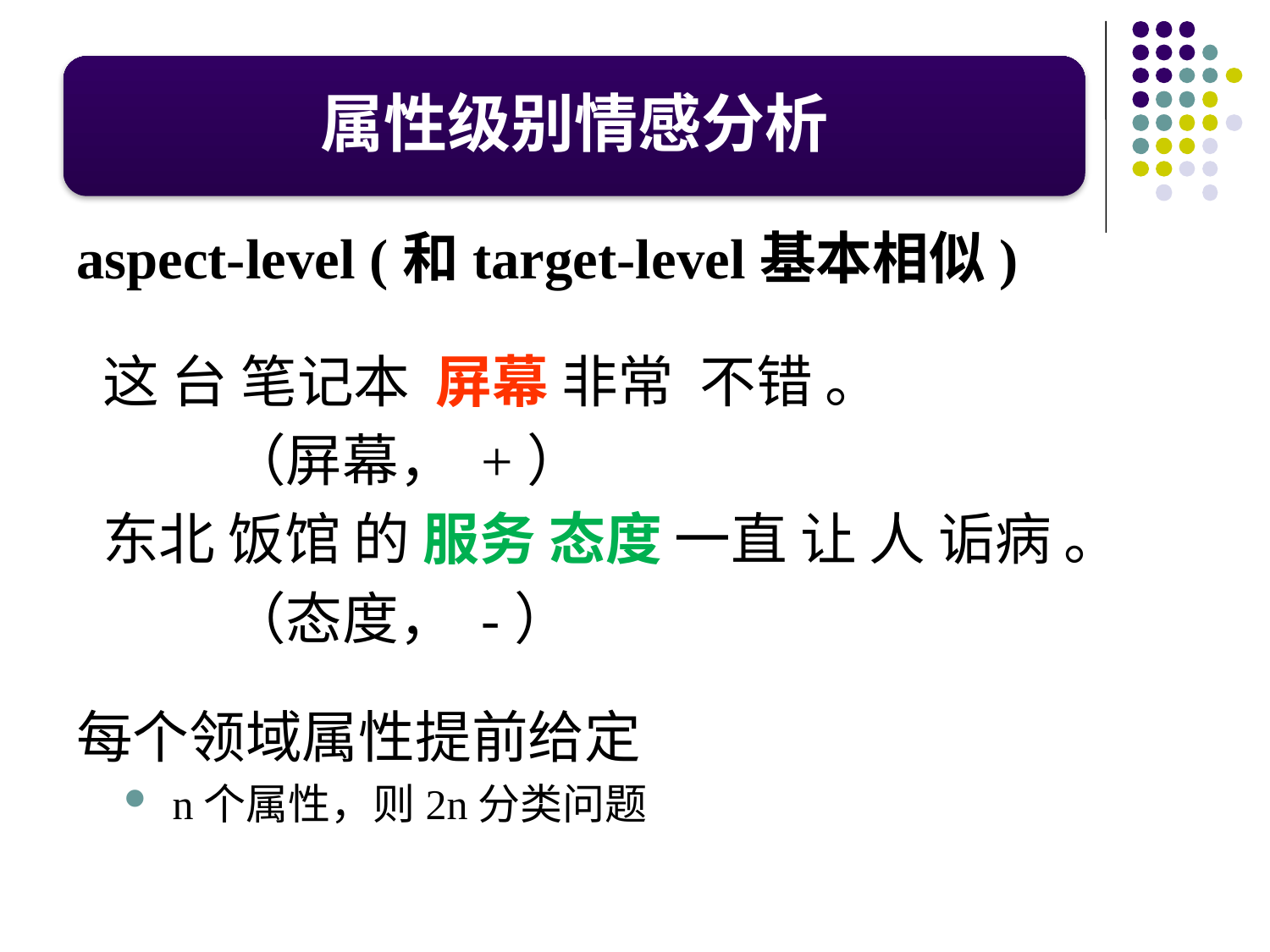

属性级别情感分析
aspect-level (和target-level基本相似)

 这 台 笔记本  屏幕 非常  不错 。
           （屏幕， +）
 东北 饭馆 的 服务 态度 一直 让 人 诟病 。
           （态度， -）

每个领域属性提前给定
n个属性，则2n分类问题